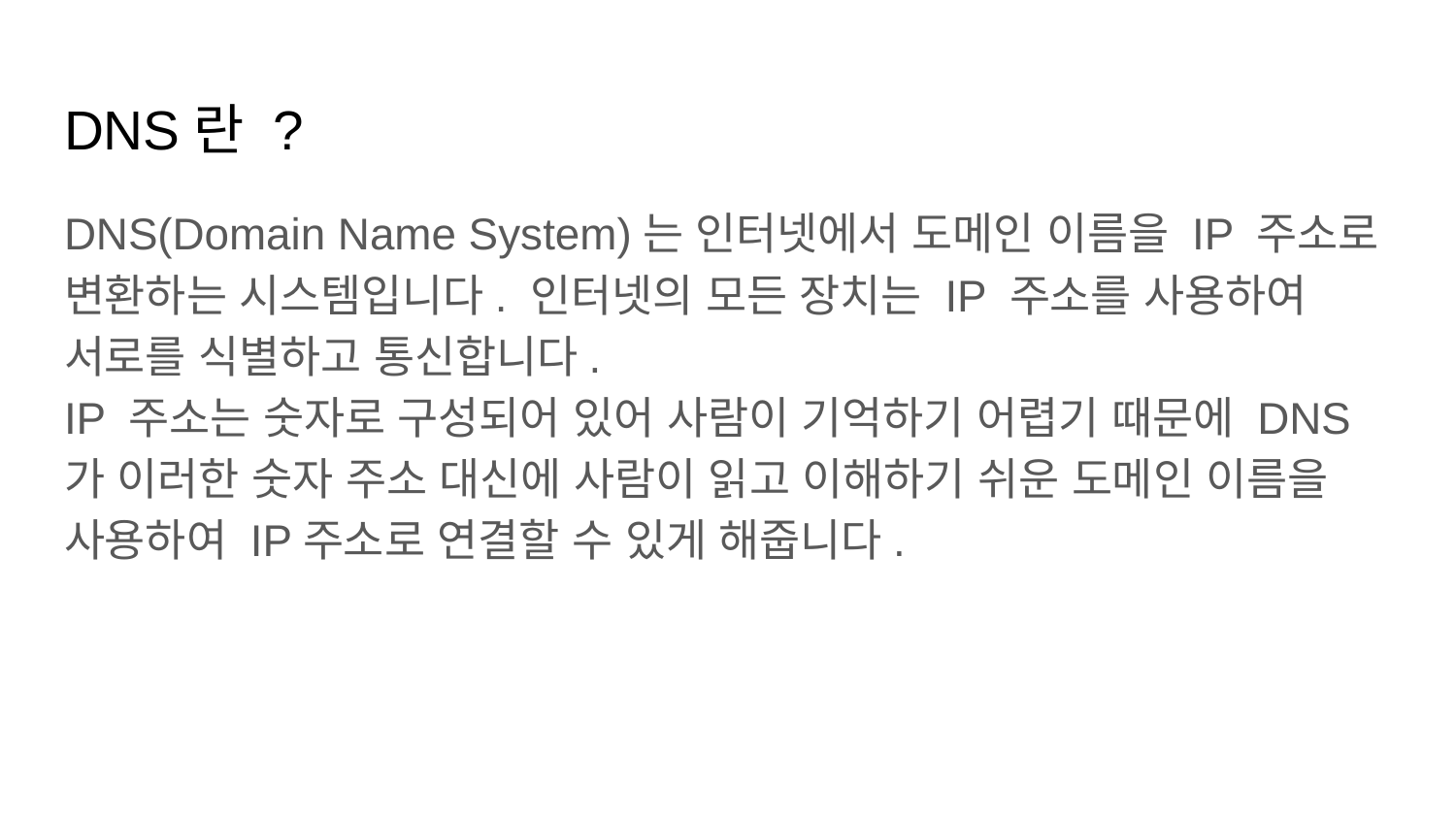

# DNS란 ?
DNS(Domain Name System)는 인터넷에서 도메인 이름을 IP 주소로 변환하는 시스템입니다. 인터넷의 모든 장치는 IP 주소를 사용하여 서로를 식별하고 통신합니다.
IP 주소는 숫자로 구성되어 있어 사람이 기억하기 어렵기 때문에 DNS가 이러한 숫자 주소 대신에 사람이 읽고 이해하기 쉬운 도메인 이름을 사용하여 IP주소로 연결할 수 있게 해줍니다.